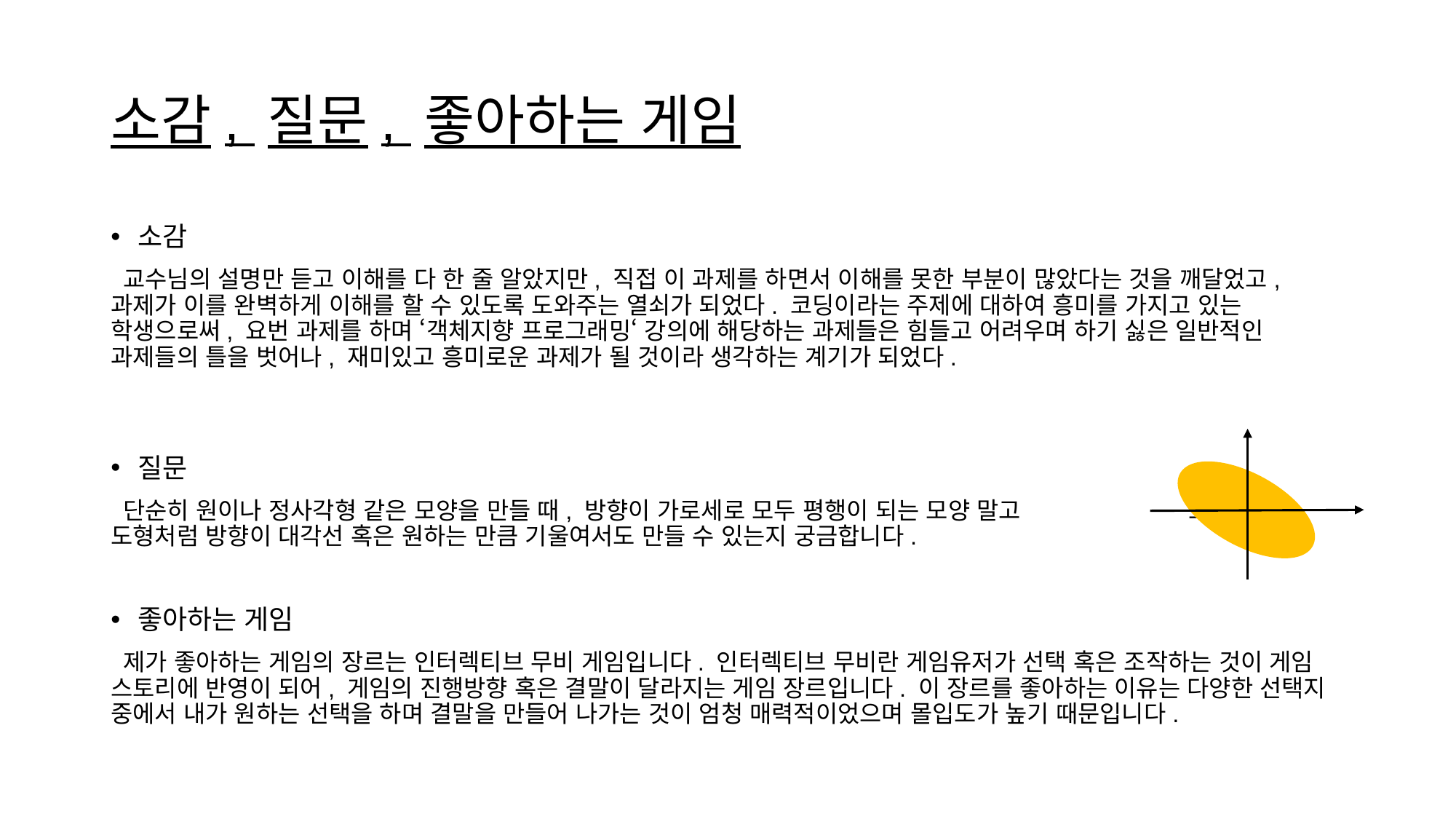

# 소감, 질문, 좋아하는 게임
소감
 교수님의 설명만 듣고 이해를 다 한 줄 알았지만, 직접 이 과제를 하면서 이해를 못한 부분이 많았다는 것을 깨달었고, 과제가 이를 완벽하게 이해를 할 수 있도록 도와주는 열쇠가 되었다. 코딩이라는 주제에 대하여 흥미를 가지고 있는 학생으로써, 요번 과제를 하며 ‘객체지향 프로그래밍‘ 강의에 해당하는 과제들은 힘들고 어려우며 하기 싫은 일반적인 과제들의 틀을 벗어나, 재미있고 흥미로운 과제가 될 것이라 생각하는 계기가 되었다.

질문
 단순히 원이나 정사각형 같은 모양을 만들 때, 방향이 가로세로 모두 평행이 되는 모양 말고                         오른쪽 도형처럼 방향이 대각선 혹은 원하는 만큼 기울여서도 만들 수 있는지 궁금합니다.

좋아하는 게임
 제가 좋아하는 게임의 장르는 인터렉티브 무비 게임입니다. 인터렉티브 무비란 게임유저가 선택 혹은 조작하는 것이 게임 스토리에 반영이 되어, 게임의 진행방향 혹은 결말이 달라지는 게임 장르입니다. 이 장르를 좋아하는 이유는 다양한 선택지 중에서 내가 원하는 선택을 하며 결말을 만들어 나가는 것이 엄청 매력적이었으며 몰입도가 높기 때문입니다.